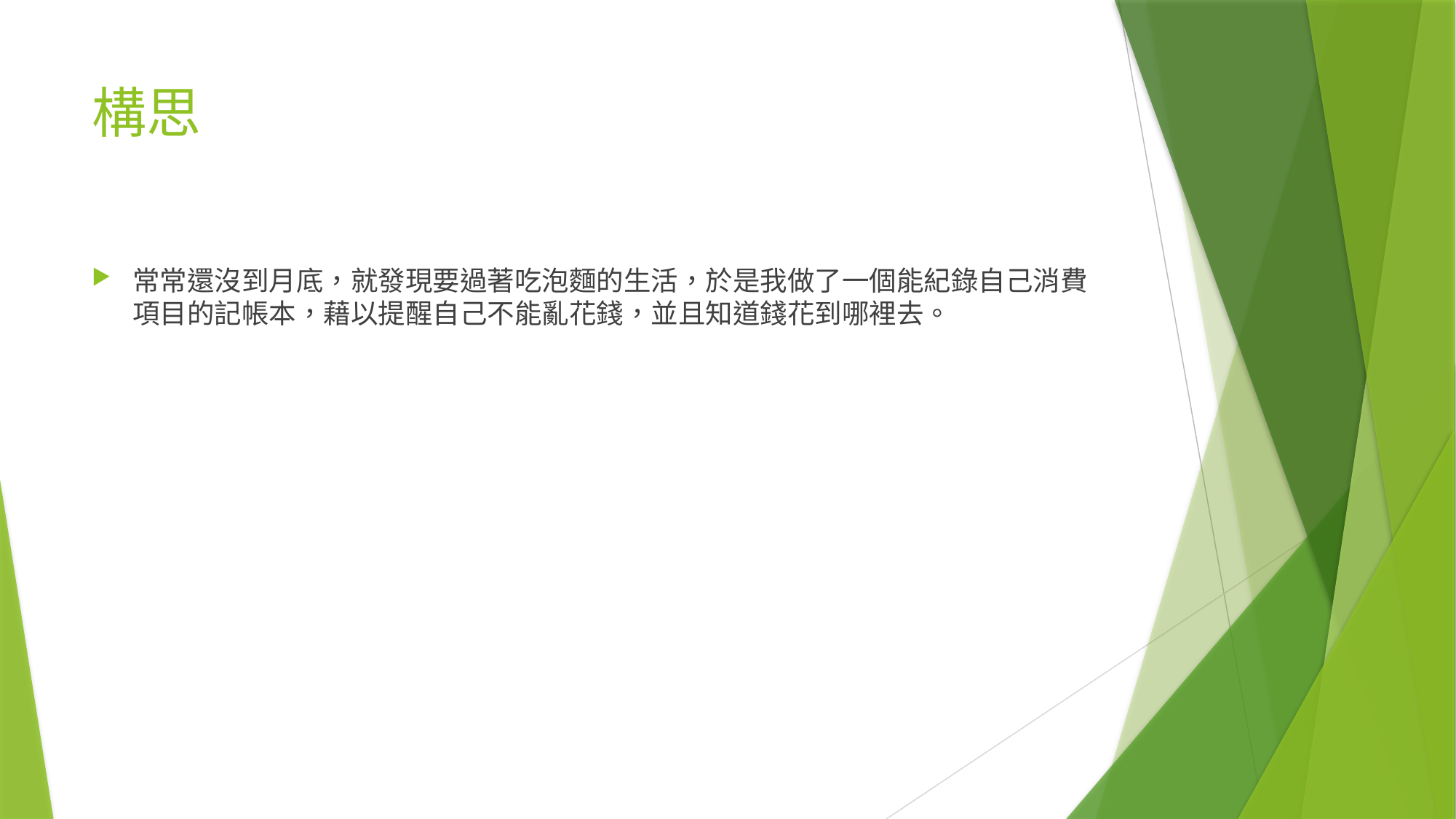

# 構思
常常還沒到月底，就發現要過著吃泡麵的生活，於是我做了一個能紀錄自己消費項目的記帳本，藉以提醒自己不能亂花錢，並且知道錢花到哪裡去。